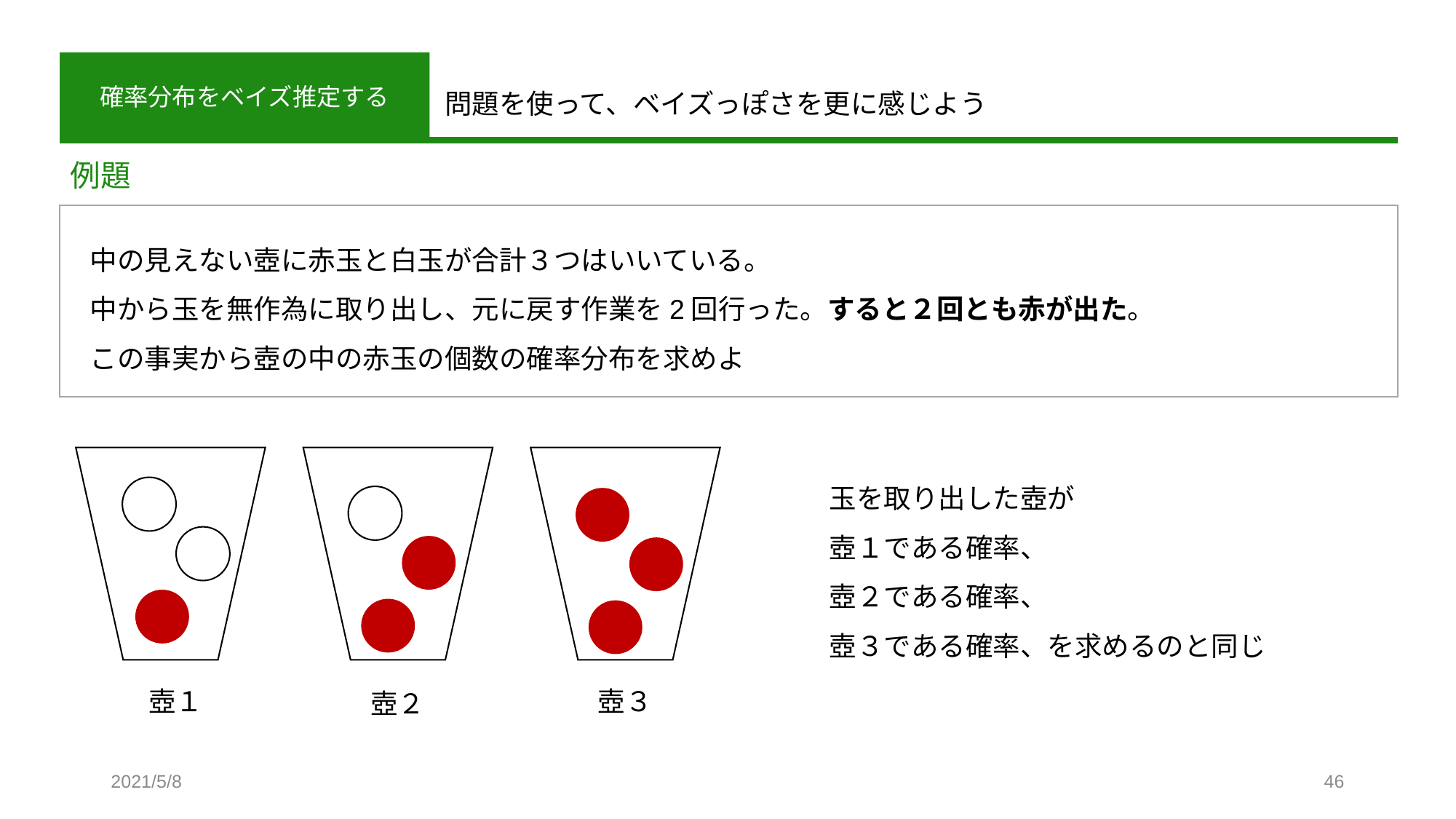

確率分布をベイズ推定する
問題を使って、ベイズっぽさを更に感じよう
例題

中の見えない壺に赤玉と白玉が合計３つはいいている。
中から玉を無作為に取り出し、元に戻す作業を2回行った。すると２回とも赤が出た。
この事実から壺の中の赤玉の個数の確率分布を求めよ

玉を取り出した壺が
壺１である確率、
壺２である確率、
壺３である確率、を求めるのと同じ

壺１
壺３
壺２
2021/5/8
46